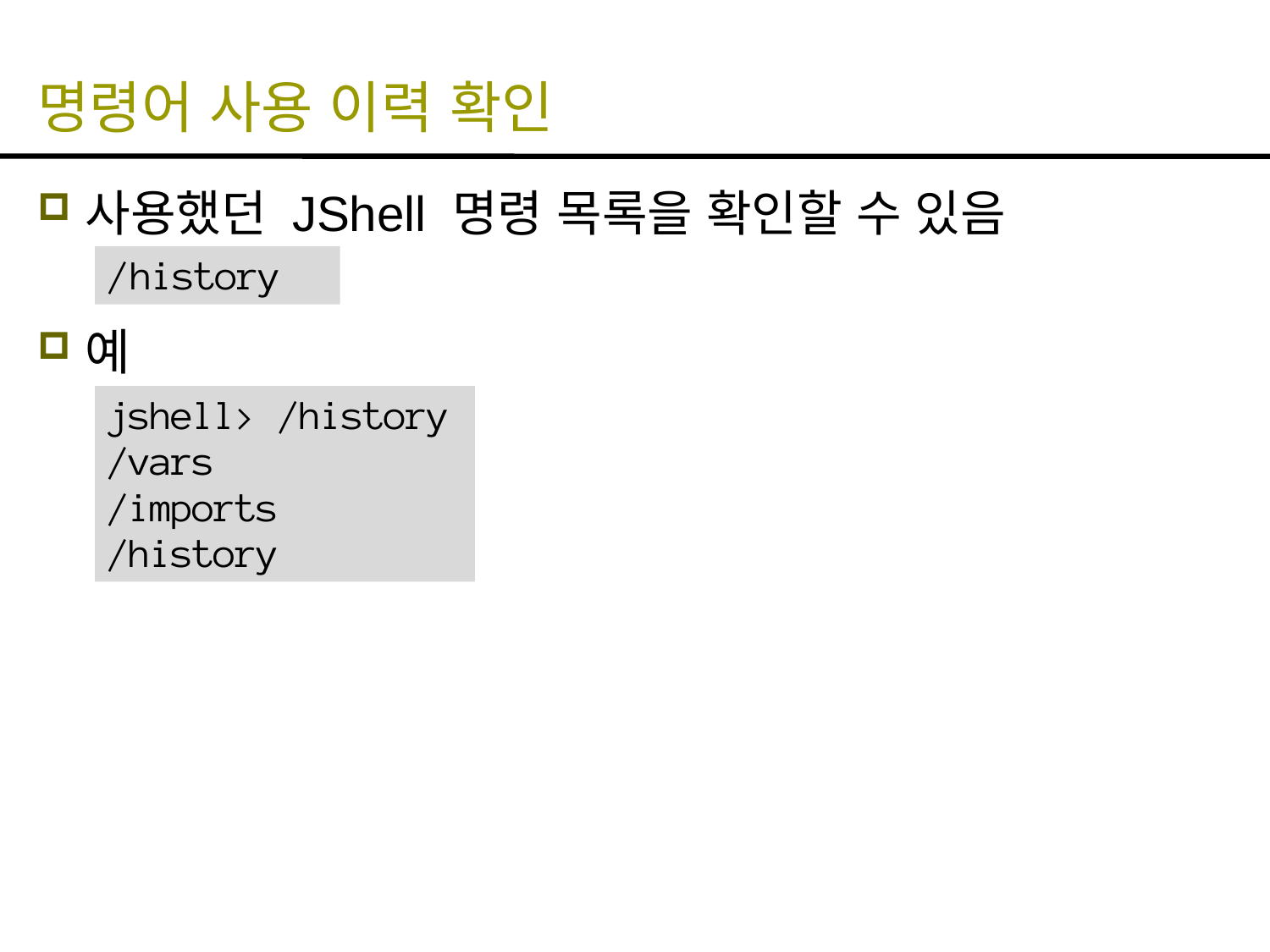

# 명령어 사용 이력 확인
사용했던 JShell 명령 목록을 확인할 수 있음

예
/history
jshell> /history
/vars
/imports
/history